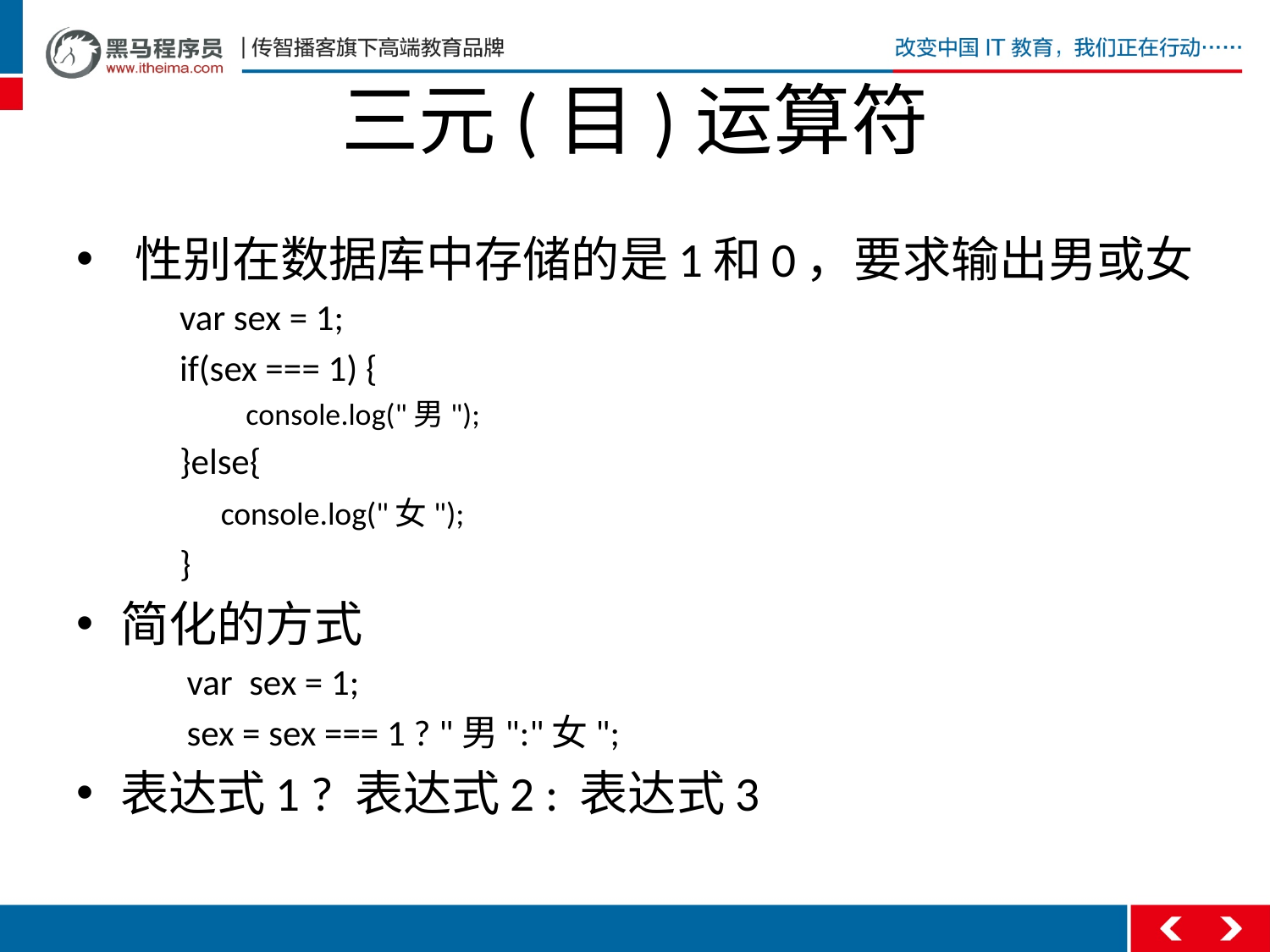

# 三元(目)运算符
性别在数据库中存储的是1和0，要求输出男或女
var sex = 1;
if(sex === 1) {
console.log("男");
}else{
	     console.log("女");
}
简化的方式
var  sex = 1;
sex = sex === 1 ? "男":"女";
表达式1 ? 表达式2 : 表达式3